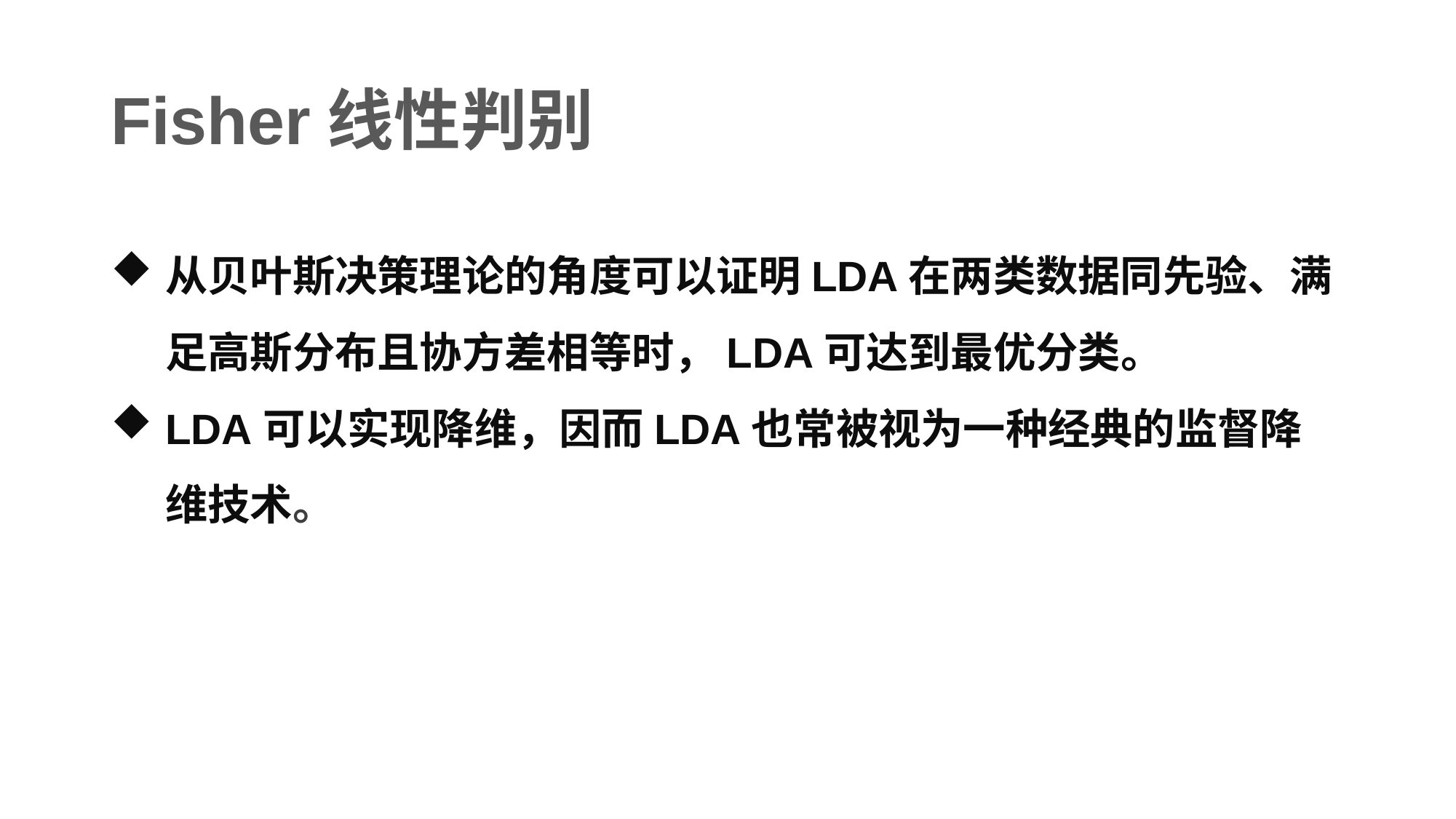

# Fisher线性判别
从贝叶斯决策理论的角度可以证明LDA在两类数据同先验、满足高斯分布且协方差相等时，LDA可达到最优分类。
LDA可以实现降维，因而LDA也常被视为一种经典的监督降维技术。